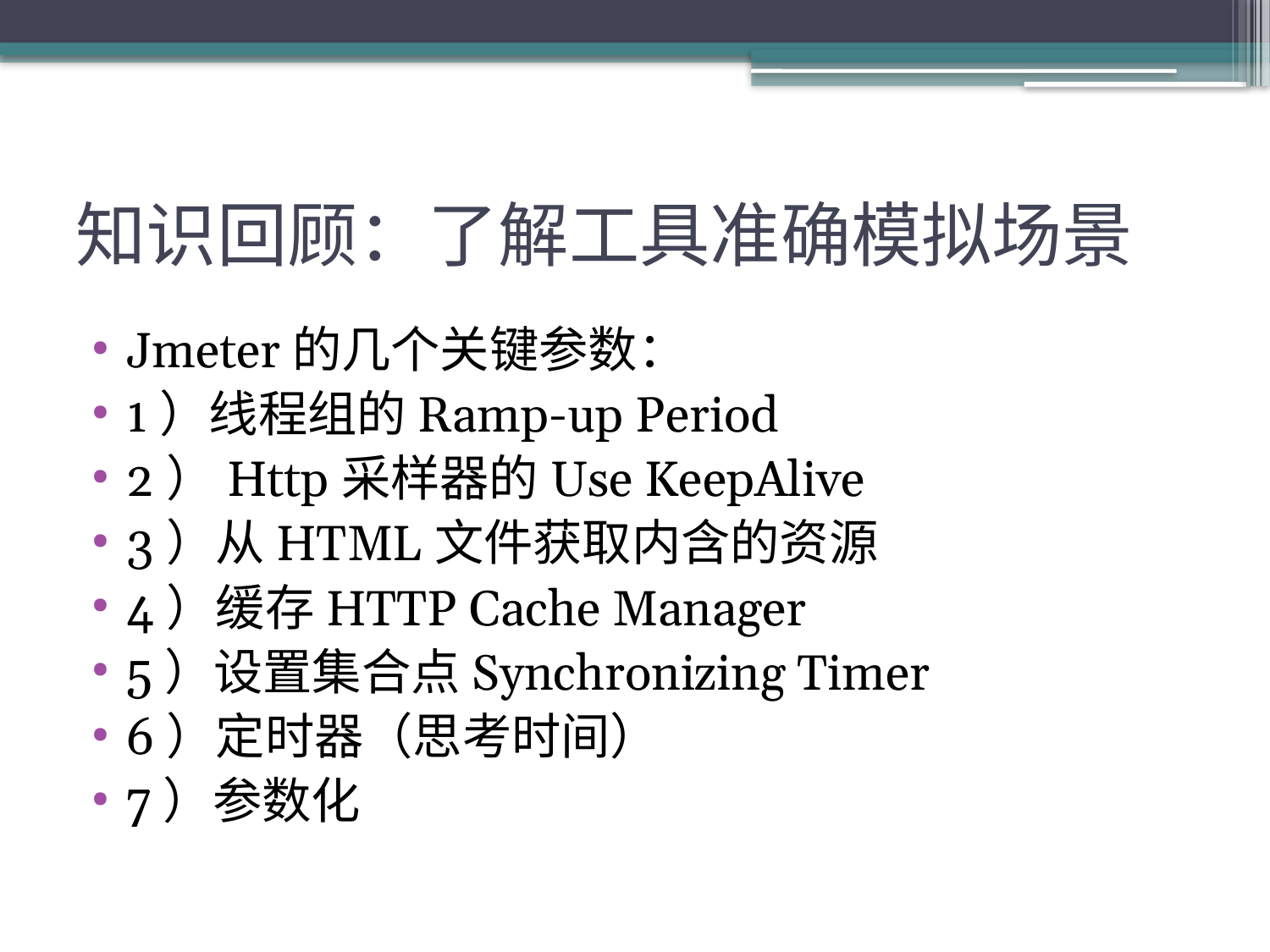

# 知识回顾：了解工具准确模拟场景
Jmeter的几个关键参数：
1）线程组的Ramp-up Period
2）Http采样器的Use KeepAlive
3）从HTML文件获取内含的资源
4）缓存HTTP Cache Manager
5）设置集合点Synchronizing Timer
6）定时器（思考时间）
7）参数化